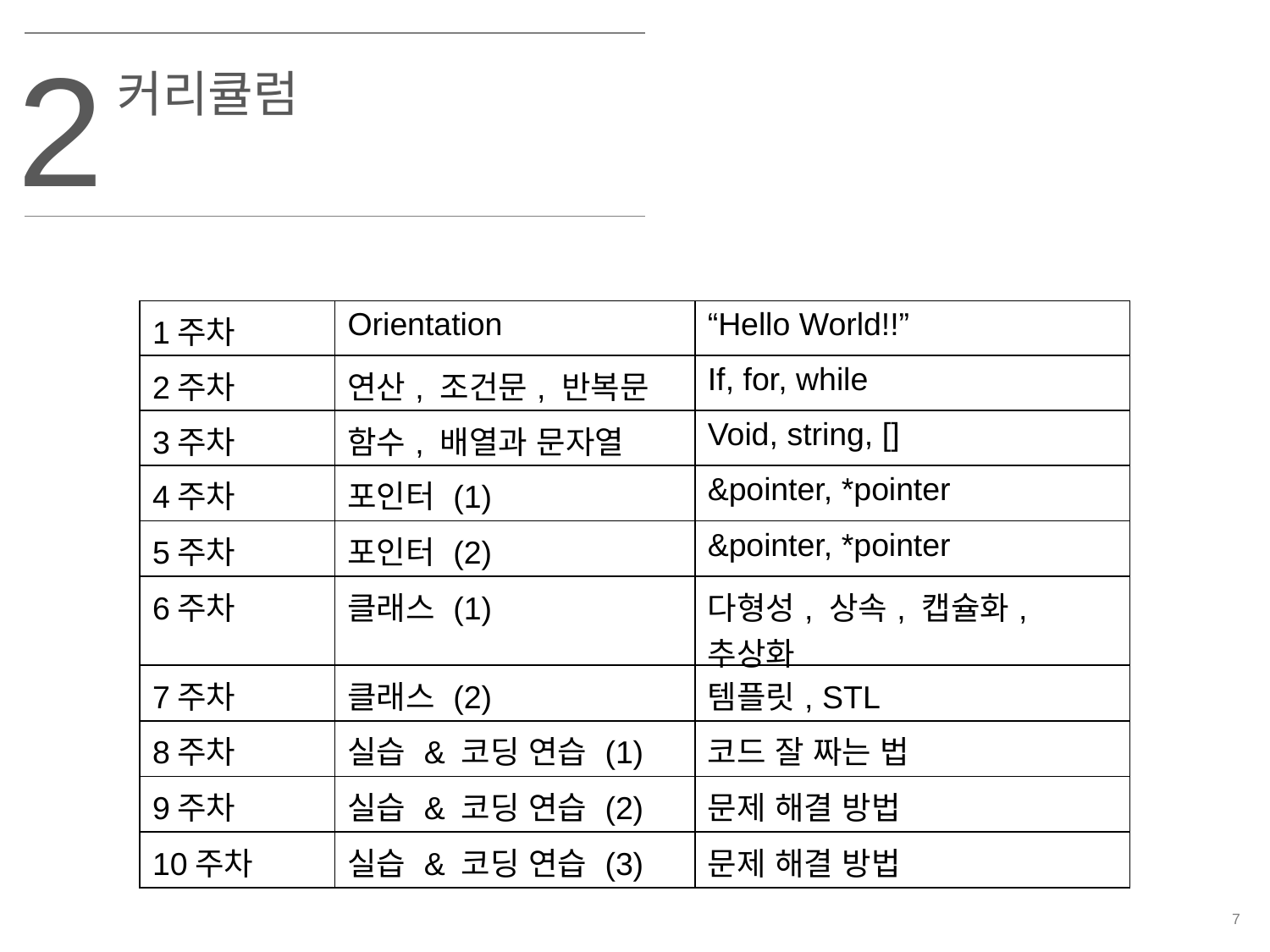

2
커리큘럼
| 1주차 | Orientation | “Hello World!!” |
| --- | --- | --- |
| 2주차 | 연산, 조건문, 반복문 | If, for, while |
| 3주차 | 함수, 배열과 문자열 | Void, string, [] |
| 4주차 | 포인터 (1) | &pointer, \*pointer |
| 5주차 | 포인터 (2) | &pointer, \*pointer |
| 6주차 | 클래스 (1) | 다형성, 상속, 캡슐화, 추상화 |
| 7주차 | 클래스 (2) | 템플릿, STL |
| 8주차 | 실습 & 코딩 연습 (1) | 코드 잘 짜는 법 |
| 9주차 | 실습 & 코딩 연습 (2) | 문제 해결 방법 |
| 10주차 | 실습 & 코딩 연습 (3) | 문제 해결 방법 |